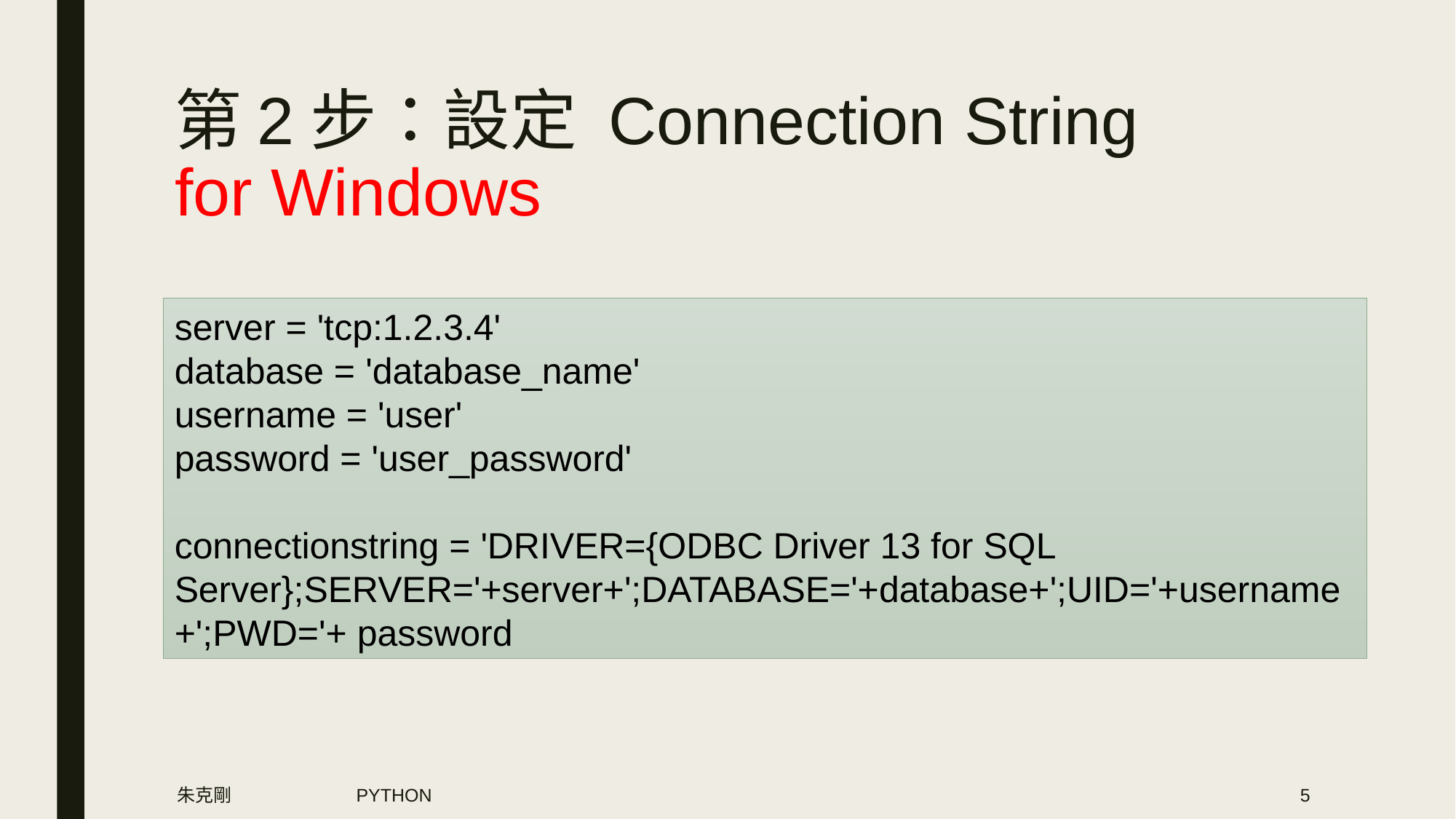

# 第2步：設定 Connection String for Windows
server = 'tcp:1.2.3.4'
database = 'database_name'
username = 'user'
password = 'user_password'

connectionstring = 'DRIVER={ODBC Driver 13 for SQL Server};SERVER='+server+';DATABASE='+database+';UID='+username+';PWD='+ password
朱克剛
PYTHON
5